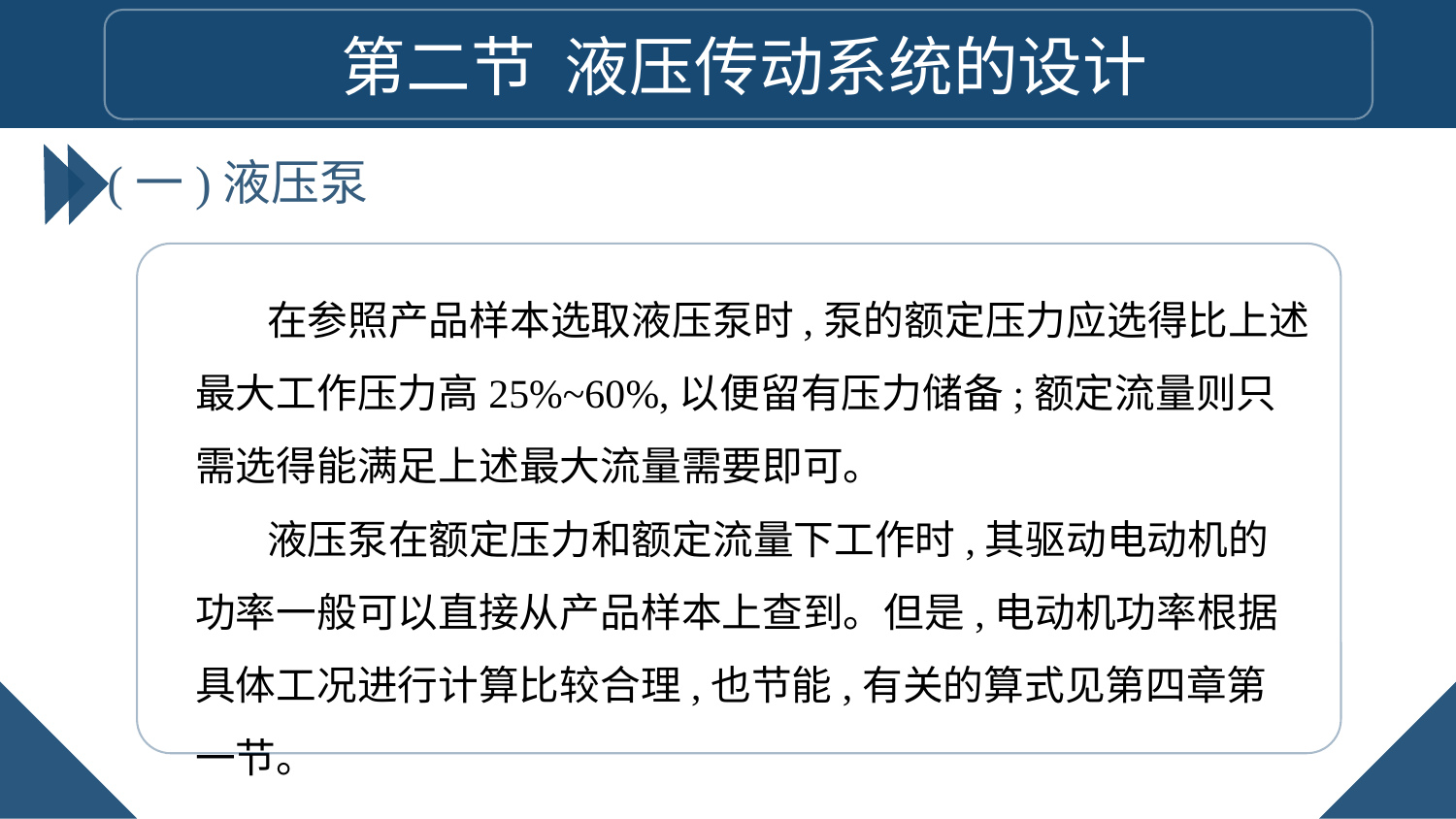

第二节  液压传动系统的设计

(一)液压泵

 C
在参照产品样本选取液压泵时,泵的额定压力应选得比上述最大工作压力高25%~60%,以便留有压力储备;额定流量则只需选得能满足上述最大流量需要即可。
液压泵在额定压力和额定流量下工作时,其驱动电动机的功率一般可以直接从产品样本上查到。但是,电动机功率根据具体工况进行计算比较合理,也节能,有关的算式见第四章第一节。